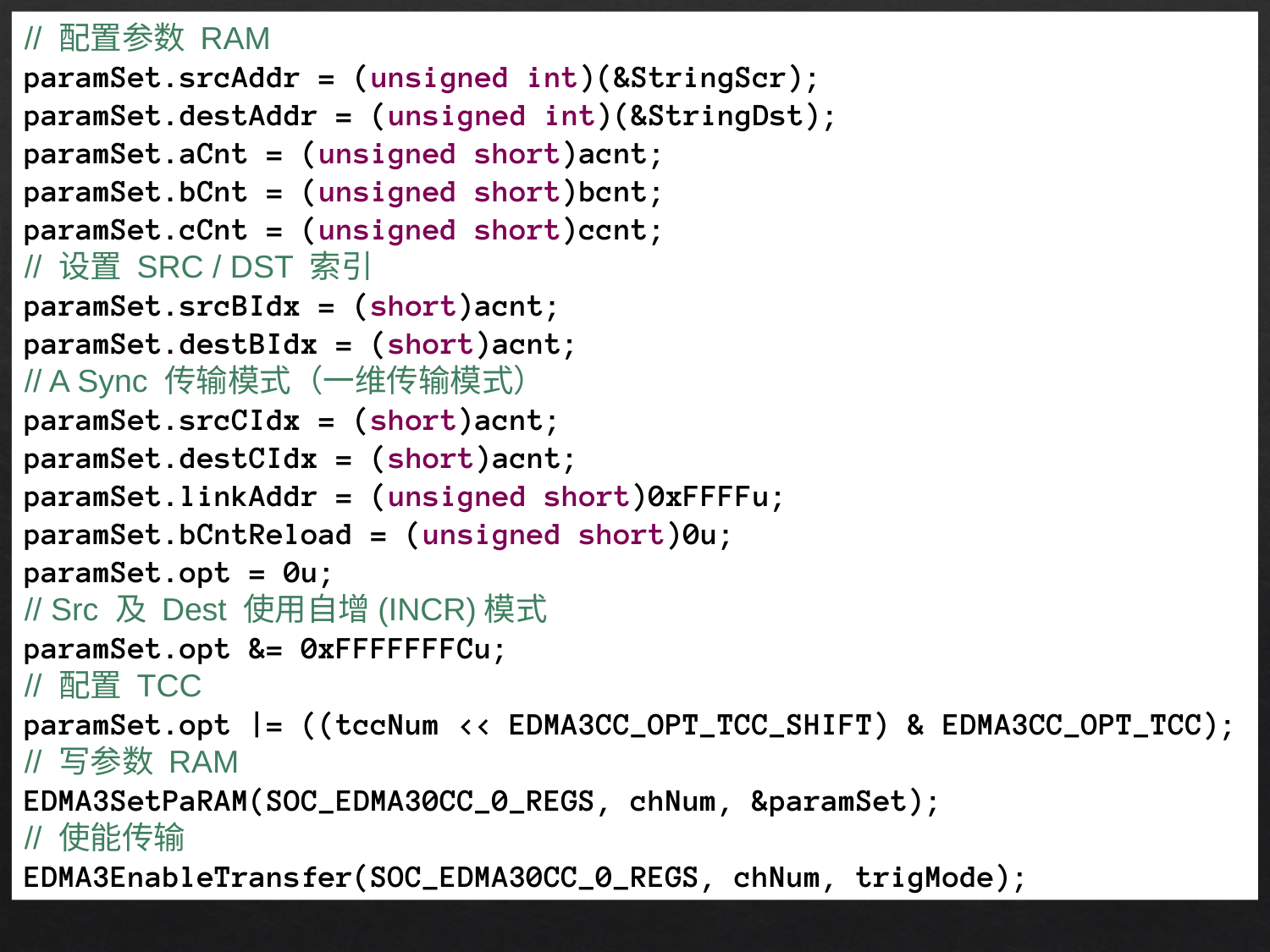

// 配置参数 RAM
paramSet.srcAddr = (unsigned int)(&StringScr);
paramSet.destAddr = (unsigned int)(&StringDst);
paramSet.aCnt = (unsigned short)acnt;
paramSet.bCnt = (unsigned short)bcnt;
paramSet.cCnt = (unsigned short)ccnt;
// 设置 SRC / DST 索引
paramSet.srcBIdx = (short)acnt;
paramSet.destBIdx = (short)acnt;
// A Sync 传输模式（一维传输模式）
paramSet.srcCIdx = (short)acnt;
paramSet.destCIdx = (short)acnt;
paramSet.linkAddr = (unsigned short)0xFFFFu;
paramSet.bCntReload = (unsigned short)0u;
paramSet.opt = 0u;
// Src 及 Dest 使用自增(INCR)模式
paramSet.opt &= 0xFFFFFFFCu;
// 配置 TCC
paramSet.opt |= ((tccNum << EDMA3CC_OPT_TCC_SHIFT) & EDMA3CC_OPT_TCC);
// 写参数 RAM
EDMA3SetPaRAM(SOC_EDMA30CC_0_REGS, chNum, &paramSet);
// 使能传输
EDMA3EnableTransfer(SOC_EDMA30CC_0_REGS, chNum, trigMode);